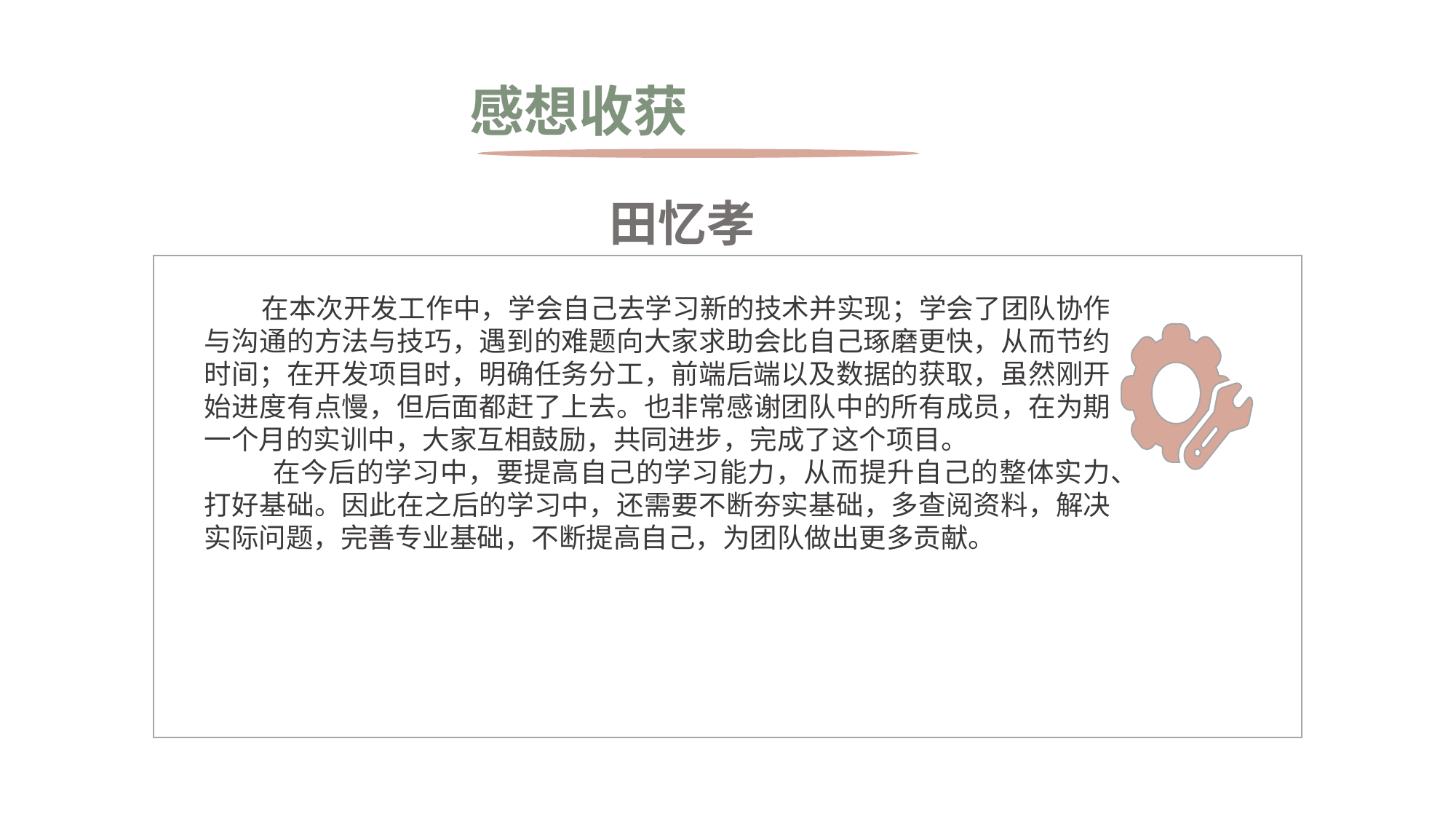

感想收获

田忆孝
        在本次开发工作中，学会自己去学习新的技术并实现；学会了团队协作与沟通的方法与技巧，遇到的难题向大家求助会比自己琢磨更快，从而节约时间；在开发项目时，明确任务分工，前端后端以及数据的获取，虽然刚开始进度有点慢，但后面都赶了上去。也非常感谢团队中的所有成员，在为期一个月的实训中，大家互相鼓励，共同进步，完成了这个项目。
         在今后的学习中，要提高自己的学习能力，从而提升自己的整体实力、打好基础。因此在之后的学习中，还需要不断夯实基础，多查阅资料，解决实际问题，完善专业基础，不断提高自己，为团队做出更多贡献。